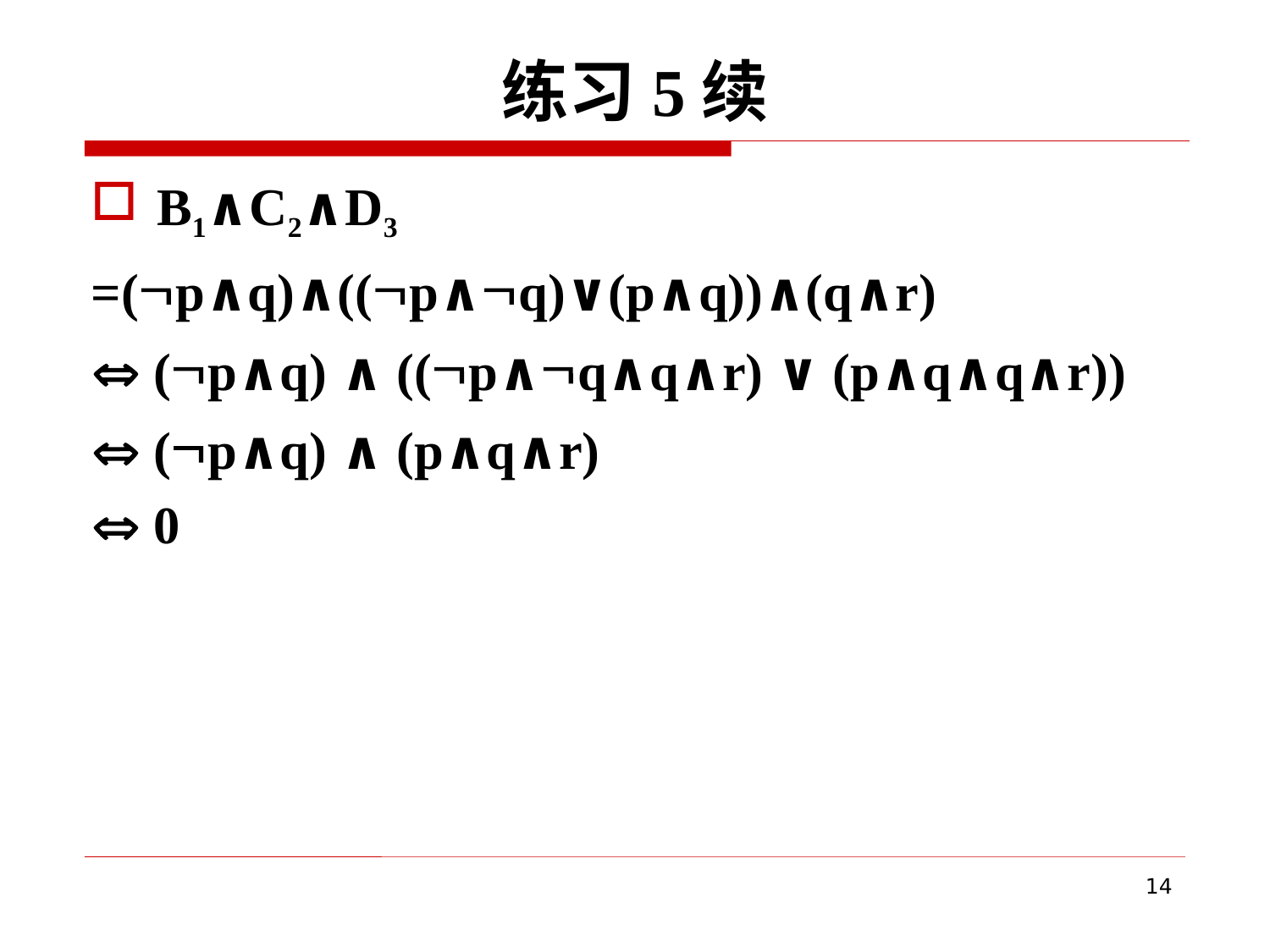

# 练习5续
B1∧C2∧D3
=(¬p∧q)∧((¬p∧¬q)∨(p∧q))∧(q∧r)
⇔ (¬p∧q) ∧ ((¬p∧¬q∧q∧r) ∨ (p∧q∧q∧r))
⇔ (¬p∧q) ∧ (p∧q∧r)
⇔ 0
14